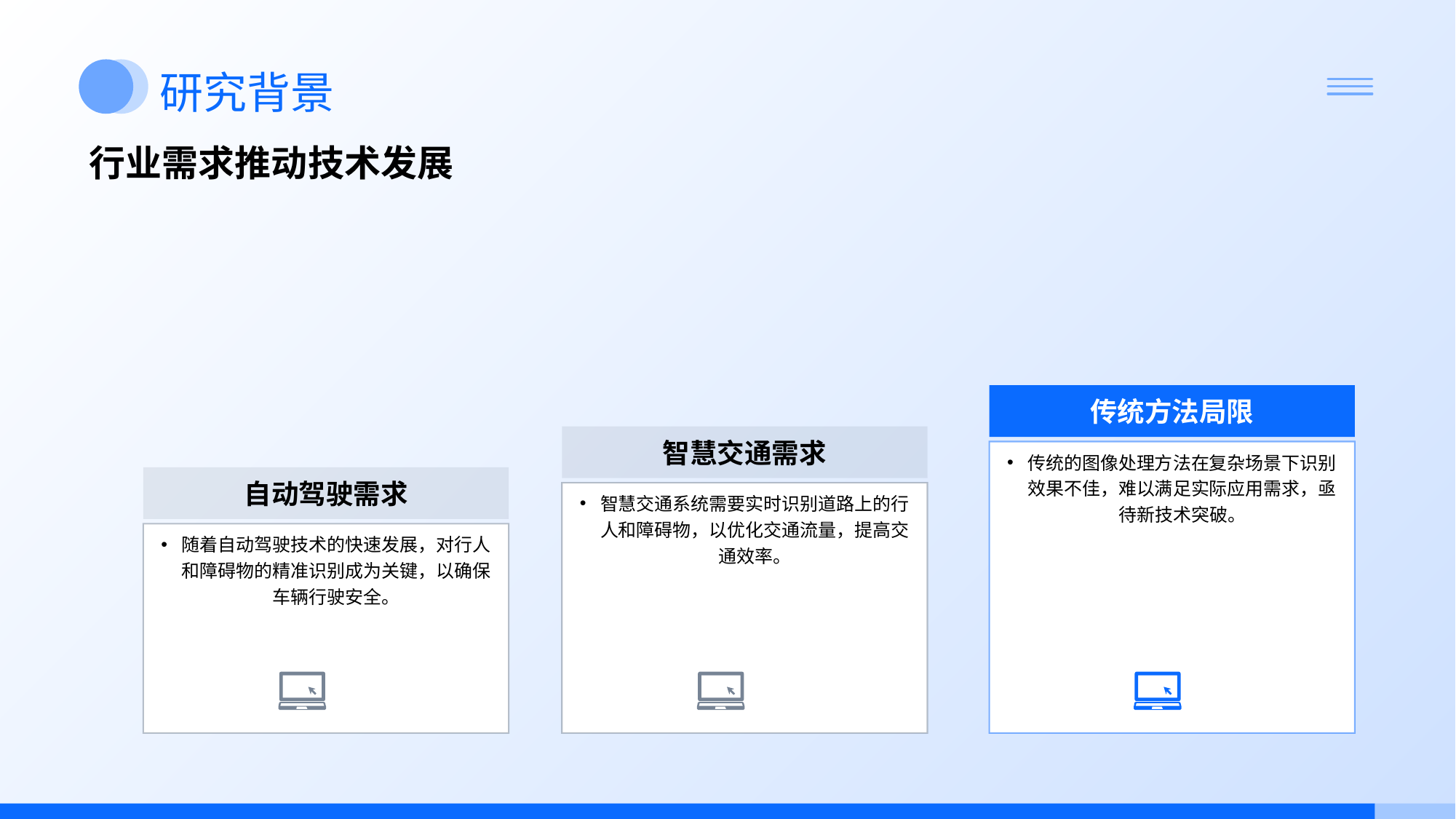

# 研究背景
行业需求推动技术发展
传统方法局限
传统的图像处理方法在复杂场景下识别效果不佳，难以满足实际应用需求，亟待新技术突破。

智慧交通需求
智慧交通系统需要实时识别道路上的行人和障碍物，以优化交通流量，提高交通效率。

自动驾驶需求
随着自动驾驶技术的快速发展，对行人和障碍物的精准识别成为关键，以确保车辆行驶安全。